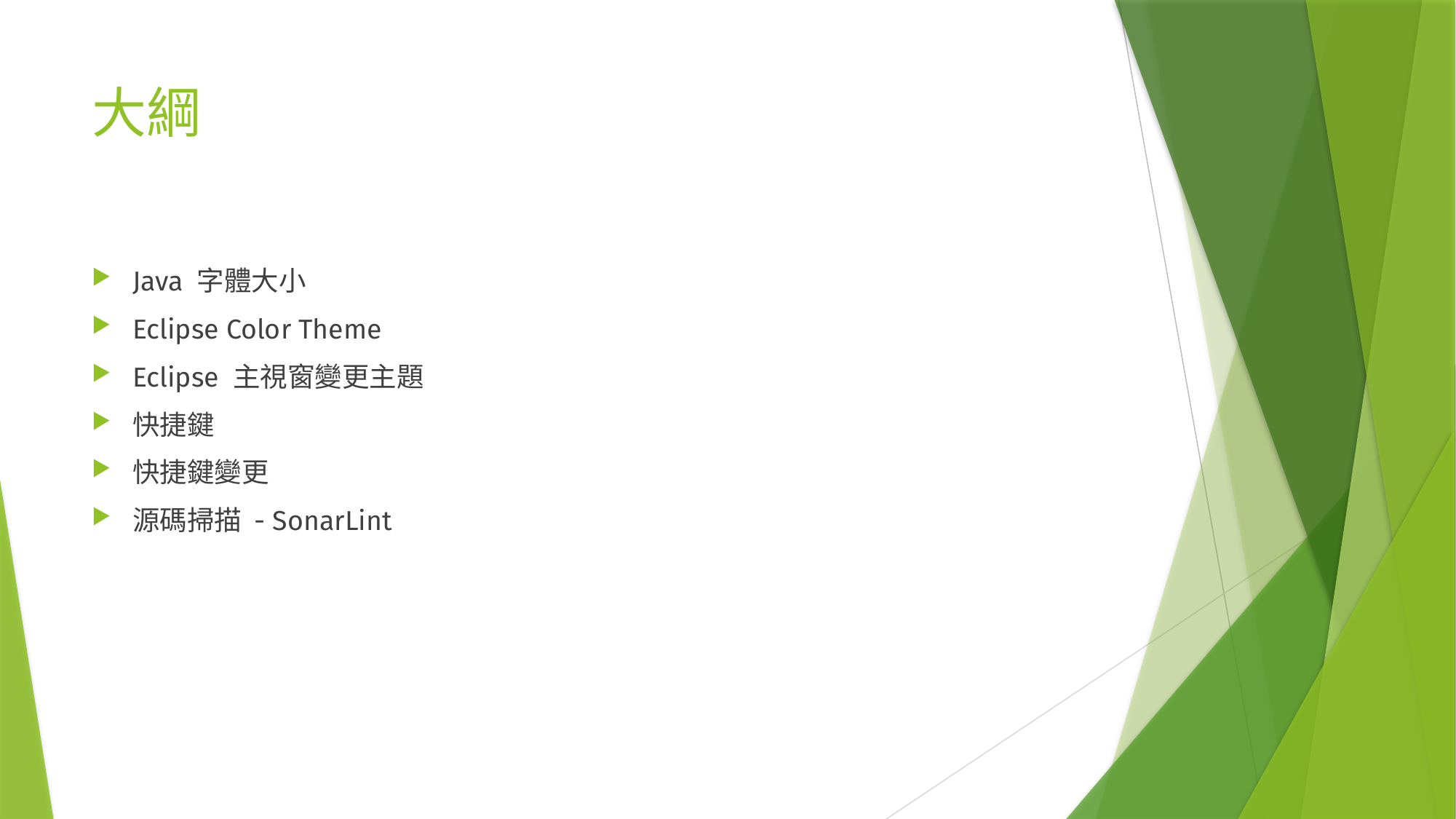

# 大綱
Java 字體大小
Eclipse Color Theme
Eclipse 主視窗變更主題
快捷鍵
快捷鍵變更
源碼掃描 - SonarLint